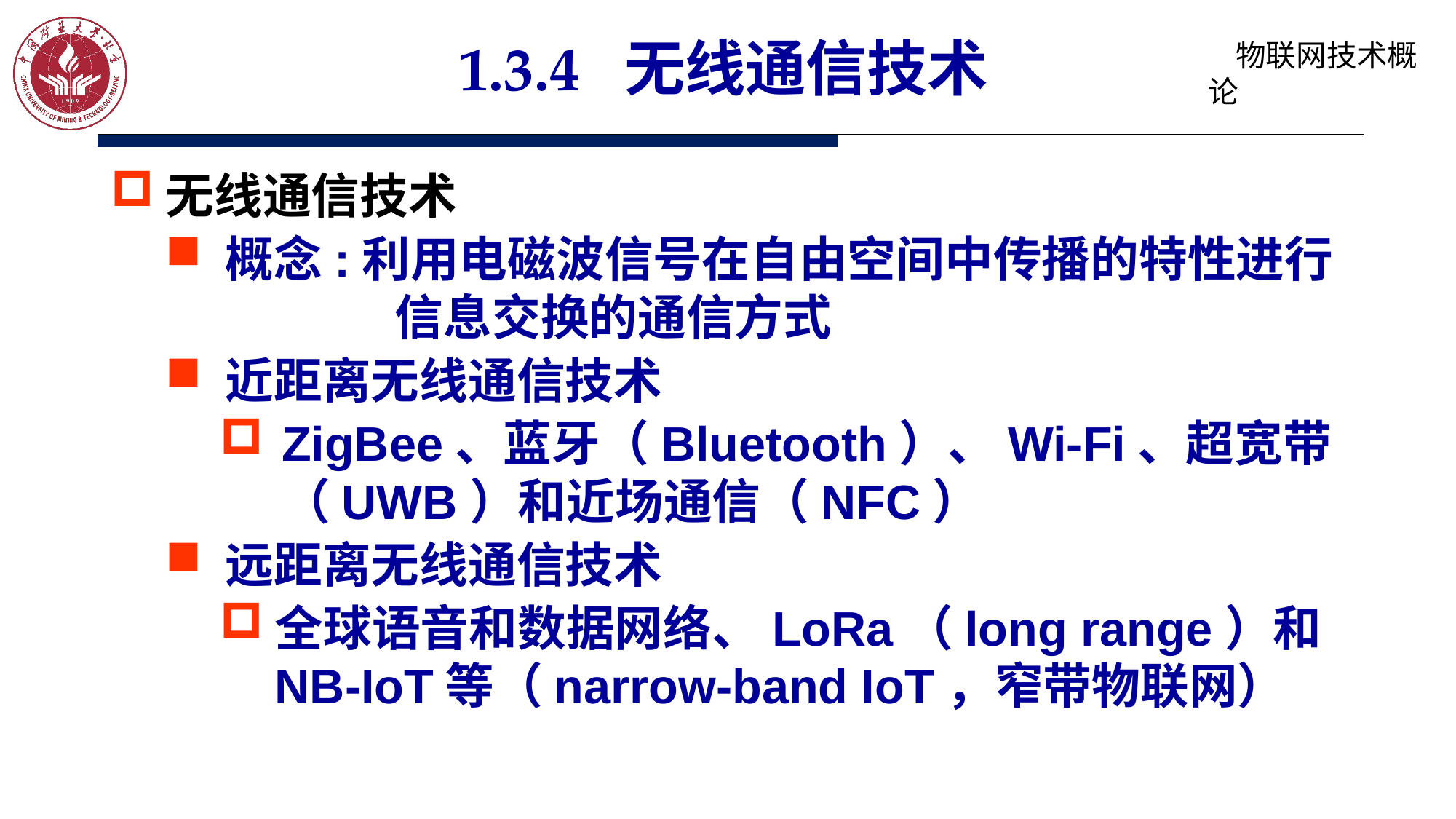

# 1.3.4  无线通信技术
无线通信技术
 概念:利用电磁波信号在自由空间中传播的特性进行		 信息交换的通信方式
 近距离无线通信技术
ZigBee、蓝牙（Bluetooth）、Wi-Fi、超宽带（UWB）和近场通信（NFC）
 远距离无线通信技术
全球语音和数据网络、LoRa（long range）和NB-IoT等（narrow-band IoT，窄带物联网）